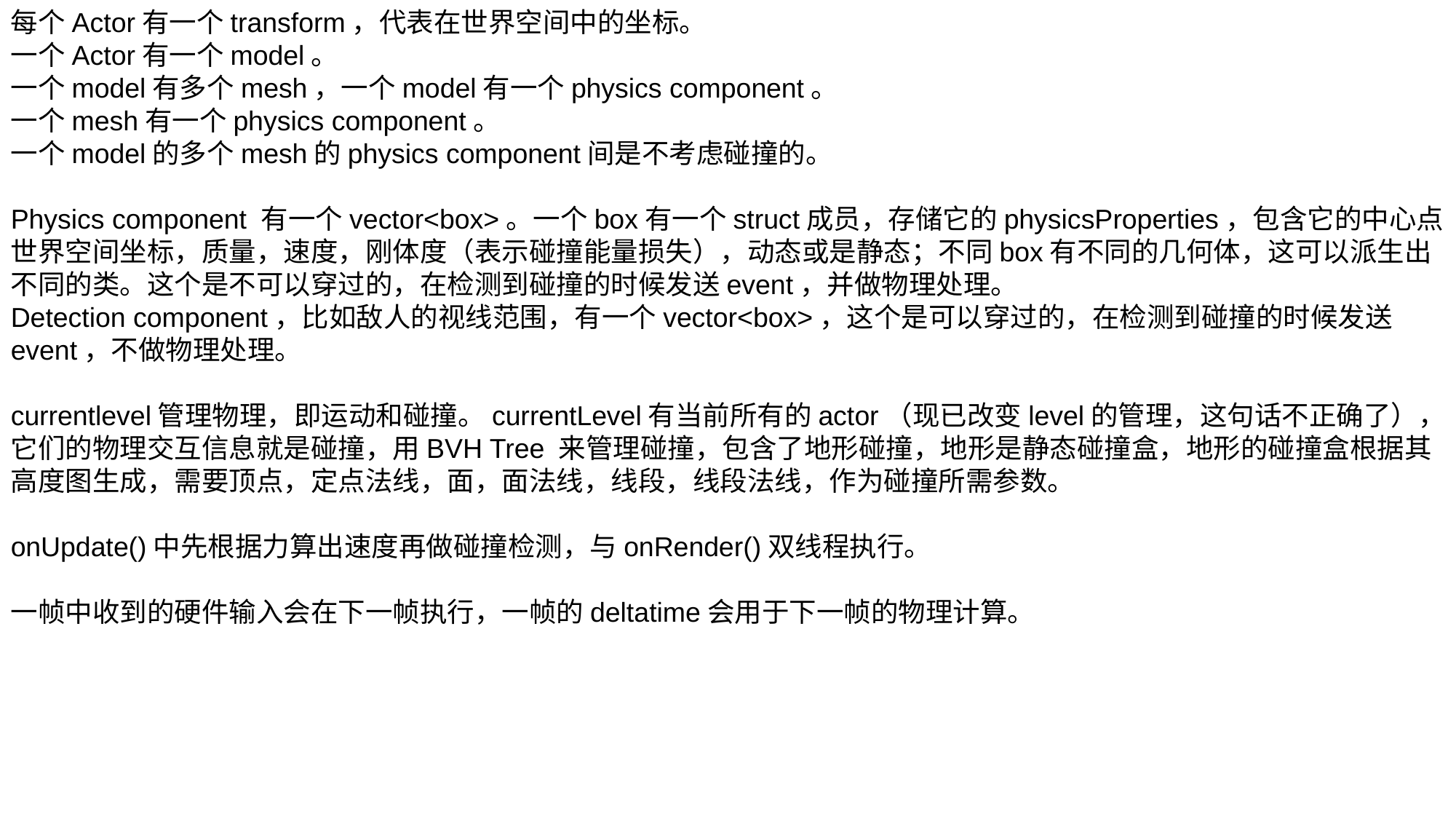

每个Actor有一个transform，代表在世界空间中的坐标。
一个Actor有一个model。
一个model有多个mesh，一个model有一个physics component。
一个mesh有一个physics component。
一个model的多个mesh的physics component间是不考虑碰撞的。

Physics component 有一个vector<box>。一个box有一个struct成员，存储它的physicsProperties，包含它的中心点世界空间坐标，质量，速度，刚体度（表示碰撞能量损失），动态或是静态；不同box有不同的几何体，这可以派生出不同的类。这个是不可以穿过的，在检测到碰撞的时候发送event，并做物理处理。
Detection component，比如敌人的视线范围，有一个vector<box>，这个是可以穿过的，在检测到碰撞的时候发送event，不做物理处理。

currentlevel管理物理，即运动和碰撞。currentLevel有当前所有的actor（现已改变level的管理，这句话不正确了），它们的物理交互信息就是碰撞，用BVH Tree 来管理碰撞，包含了地形碰撞，地形是静态碰撞盒，地形的碰撞盒根据其高度图生成，需要顶点，定点法线，面，面法线，线段，线段法线，作为碰撞所需参数。

onUpdate()中先根据力算出速度再做碰撞检测，与onRender()双线程执行。

一帧中收到的硬件输入会在下一帧执行，一帧的deltatime会用于下一帧的物理计算。